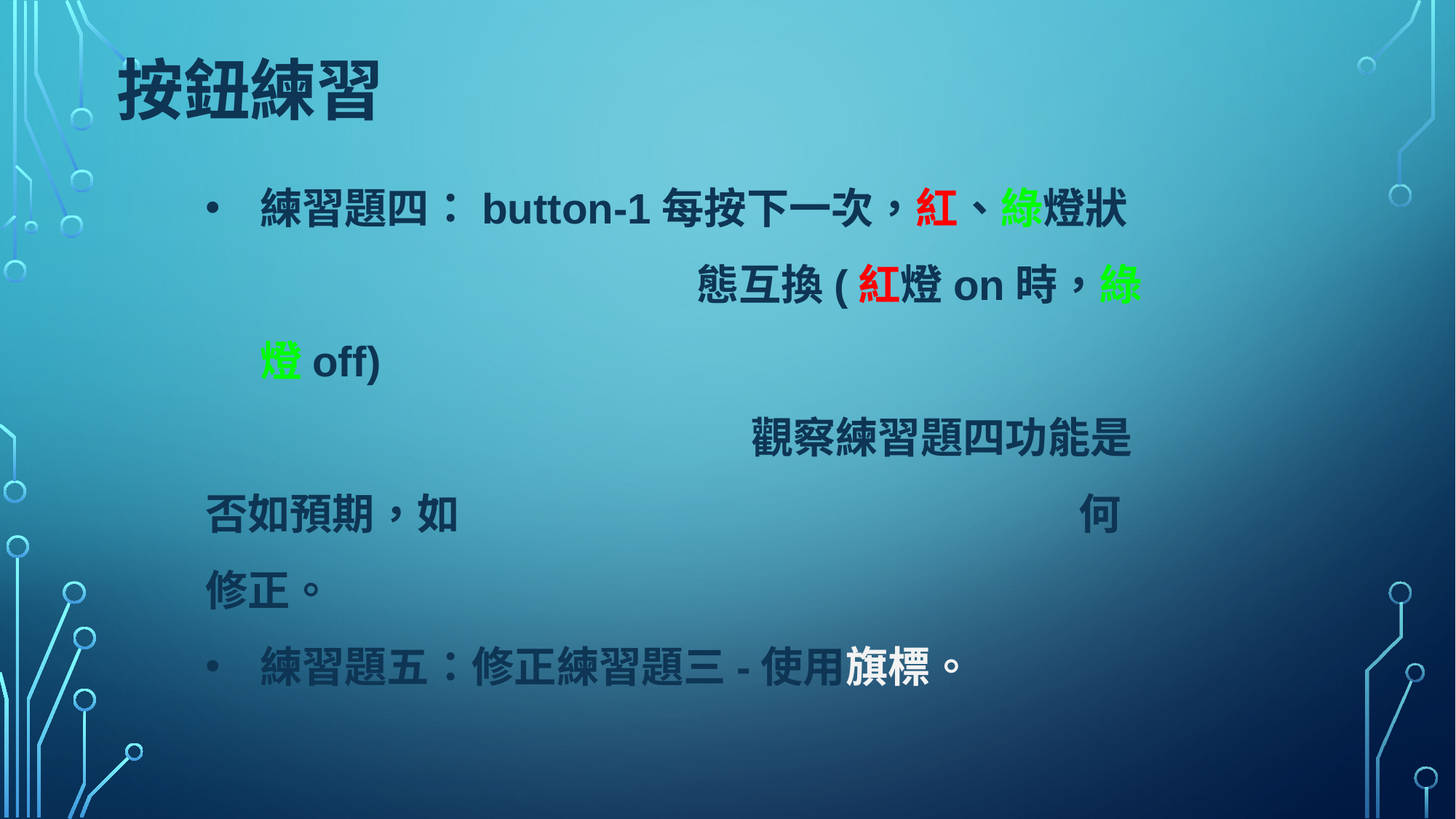

# 按鈕練習
練習題四：button-1每按下一次，紅、綠燈狀					態互換(紅燈on時，綠燈off)
					觀察練習題四功能是否如預期，如						何修正。
練習題五：修正練習題三-使用旗標。